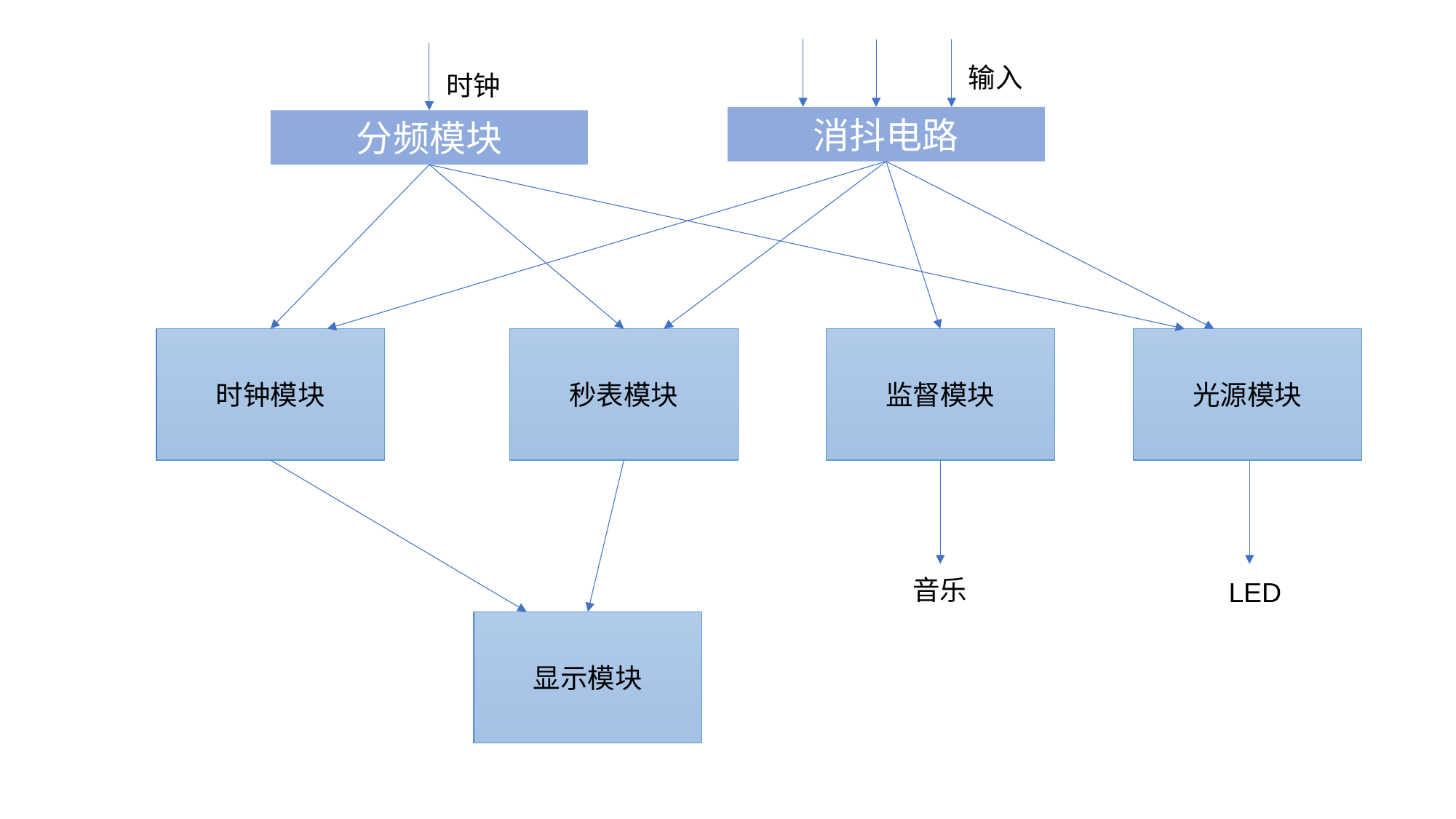

输入
时钟
消抖电路
分频模块
时钟模块
秒表模块
监督模块
光源模块
音乐
LED
显示模块